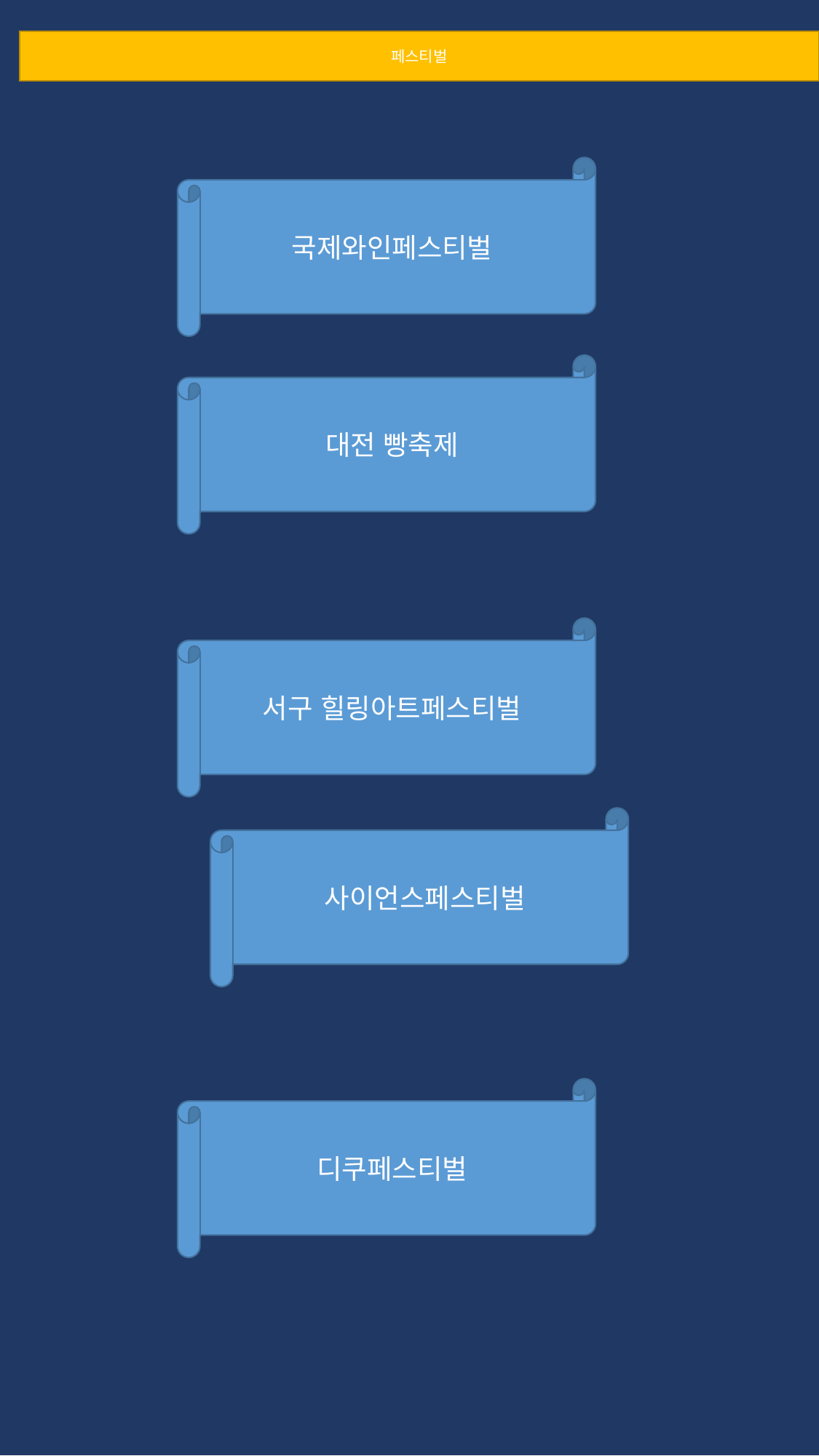

페스티벌
국제와인페스티벌
대전 빵축제
서구 힐링아트페스티벌
사이언스페스티벌
디쿠페스티벌